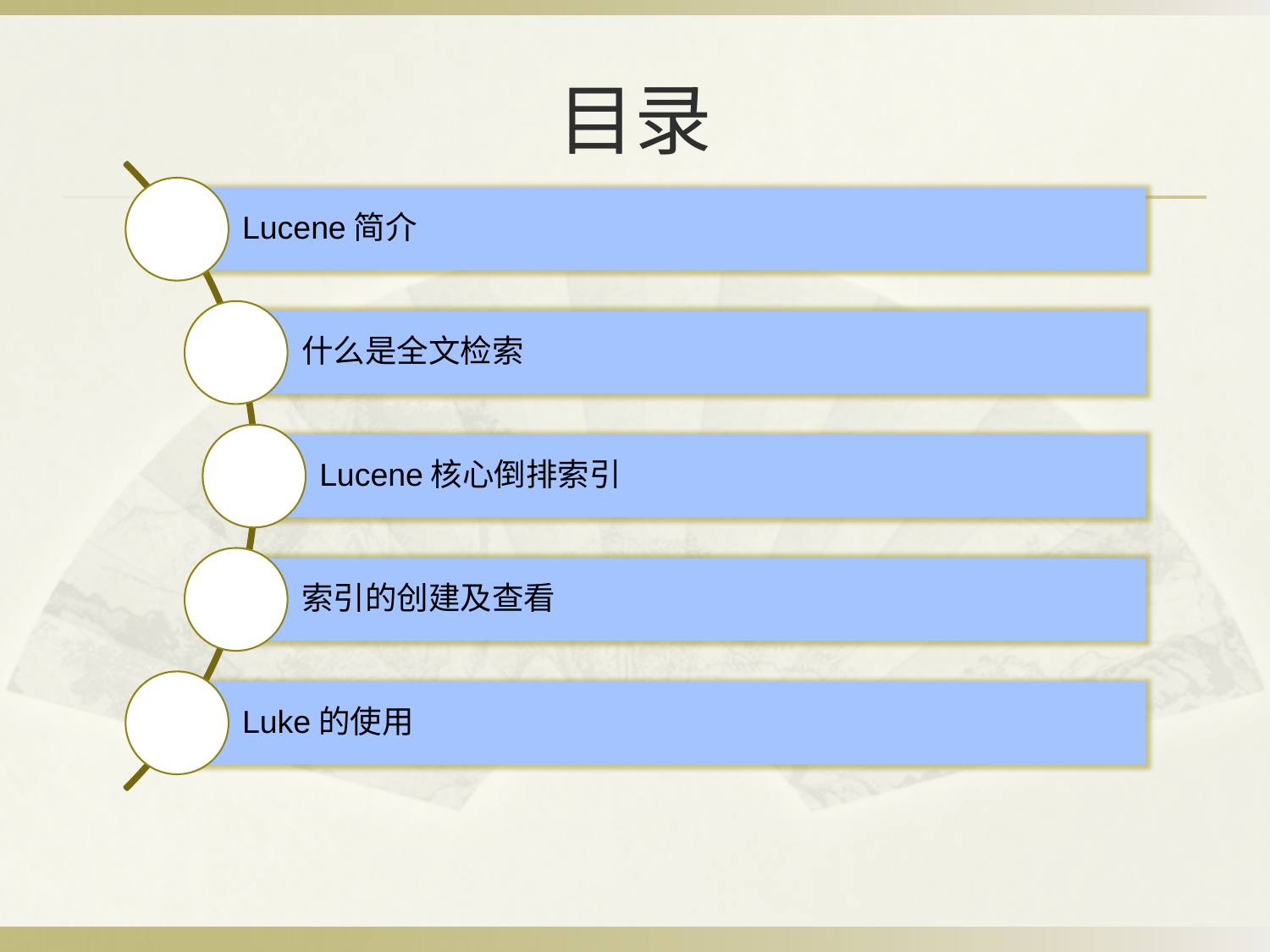

# 目录
Lucene简介
什么是全文检索
Lucene核心倒排索引
索引的创建及查看
Luke的使用